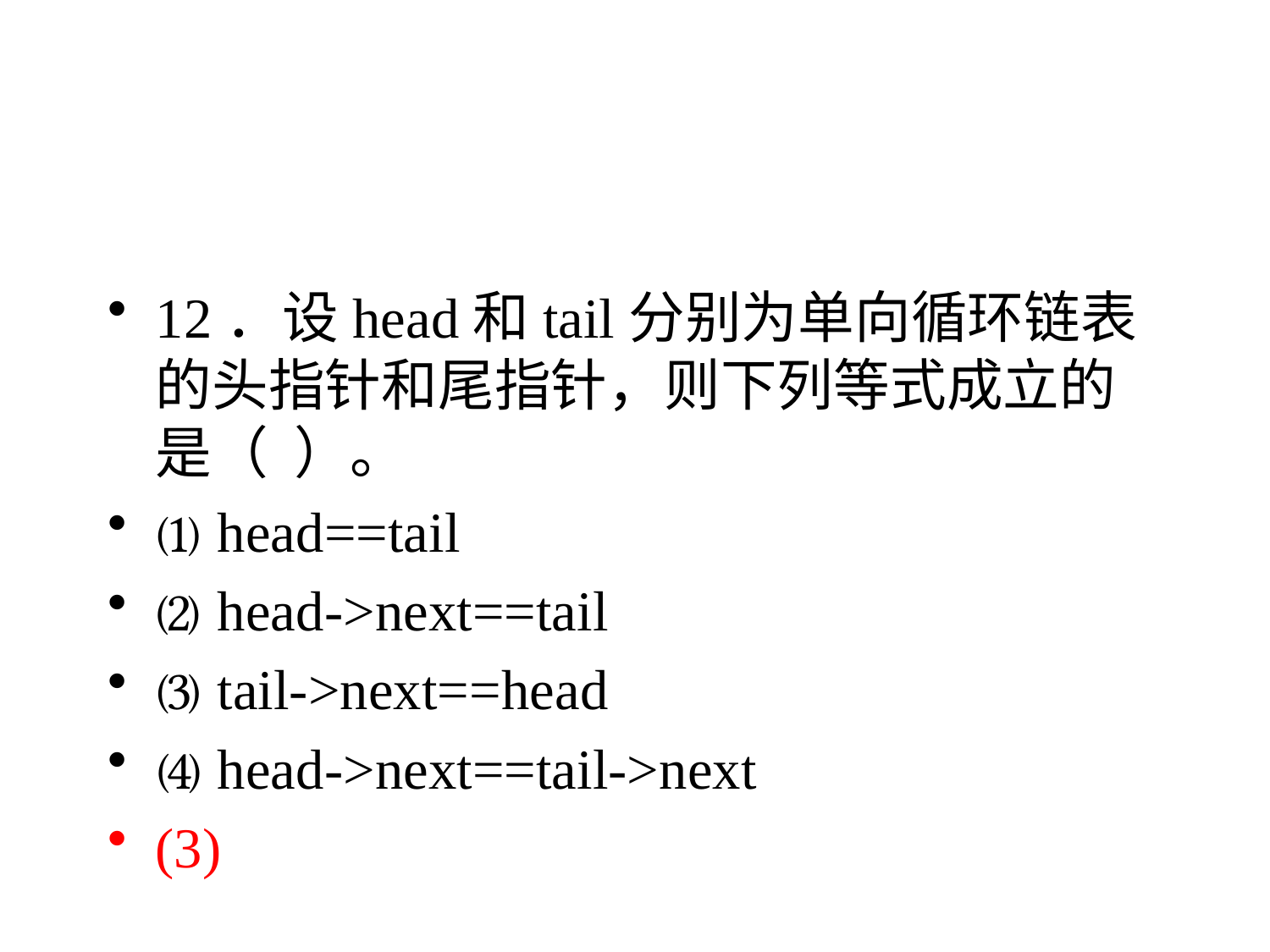

#
12．设head和tail分别为单向循环链表的头指针和尾指针，则下列等式成立的是（  ）。
⑴ head==tail
⑵ head->next==tail
⑶ tail->next==head
⑷ head->next==tail->next
(3)